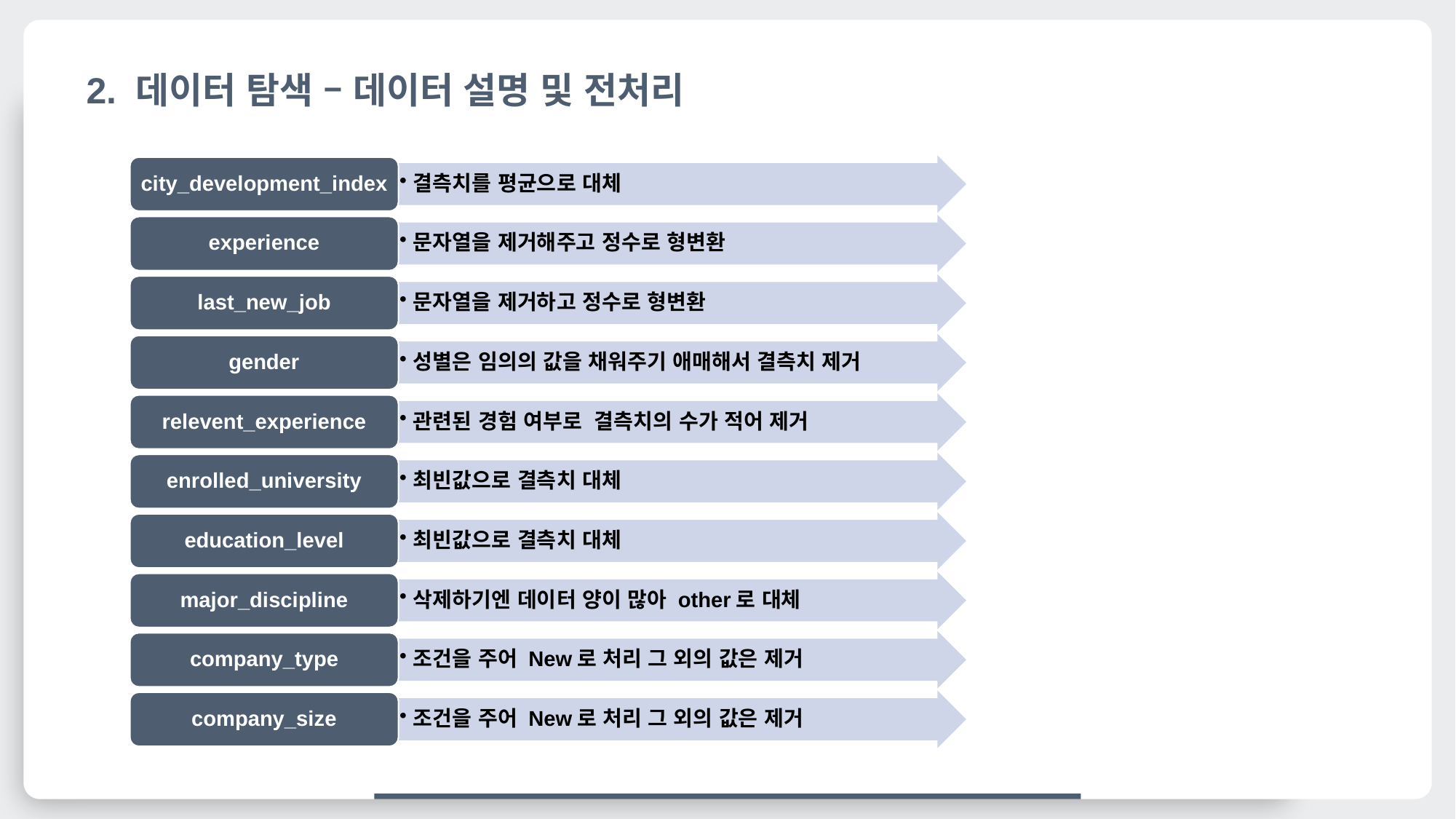

2. 데이터 탐색 – 데이터 설명 및 전처리

city_development_index
결측치를 평균으로 대체
experience
문자열을 제거해주고 정수로 형변환
last_new_job
문자열을 제거하고 정수로 형변환
gender
성별은 임의의 값을 채워주기 애매해서 결측치 제거
relevent_experience
관련된 경험 여부로  결측치의 수가 적어 제거
enrolled_university
최빈값으로 결측치 대체
education_level
최빈값으로 결측치 대체
major_discipline
삭제하기엔 데이터 양이 많아 other로 대체
company_type
조건을 주어 New로 처리 그 외의 값은 제거
company_size
조건을 주어 New로 처리 그 외의 값은 제거